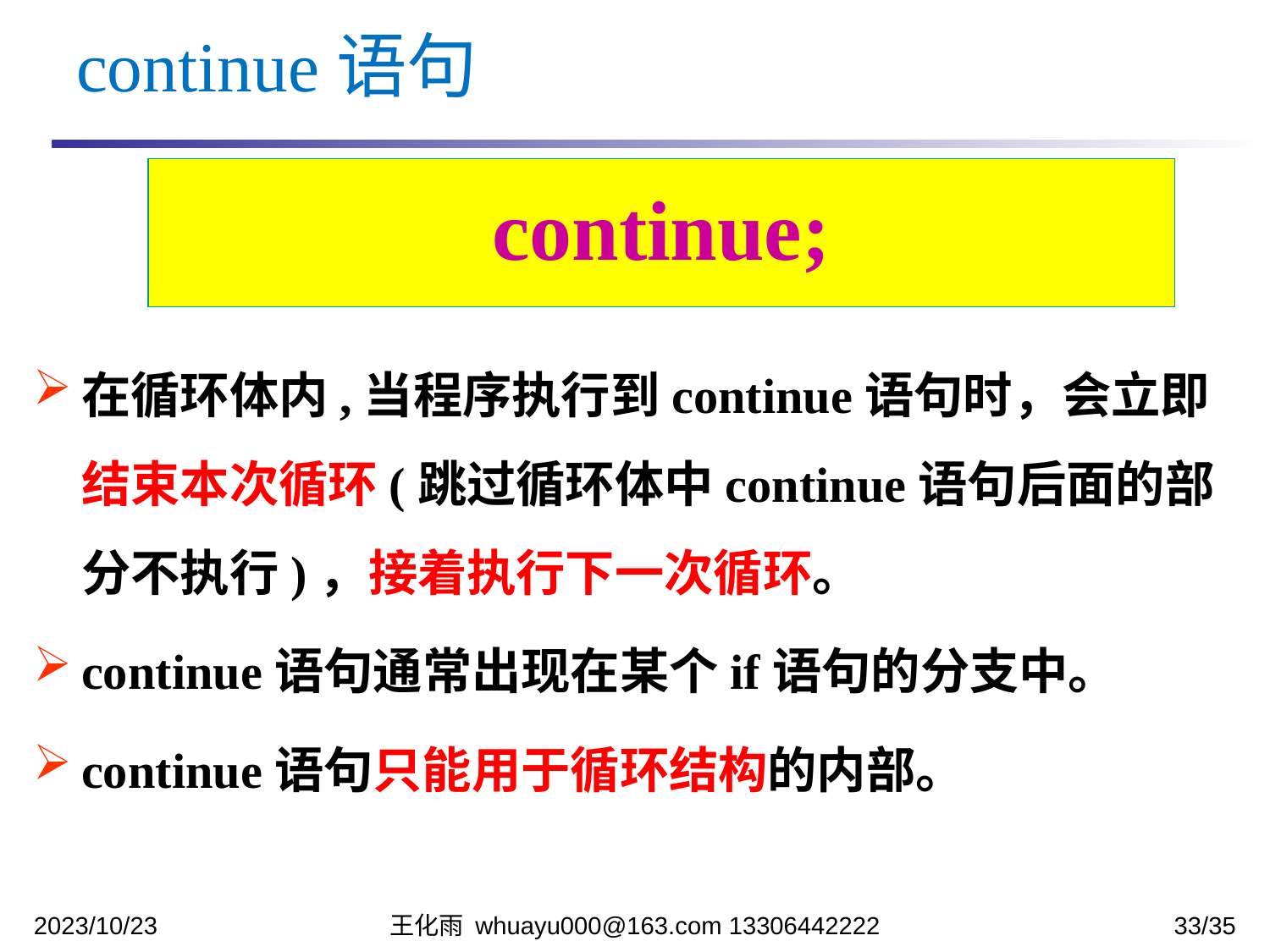

continue语句
continue;
在循环体内,当程序执行到continue语句时，会立即结束本次循环(跳过循环体中continue语句后面的部分不执行)，接着执行下一次循环。
continue语句通常出现在某个if语句的分支中。
continue语句只能用于循环结构的内部。
2023/10/23
王化雨 whuayu000@163.com 13306442222
33/35